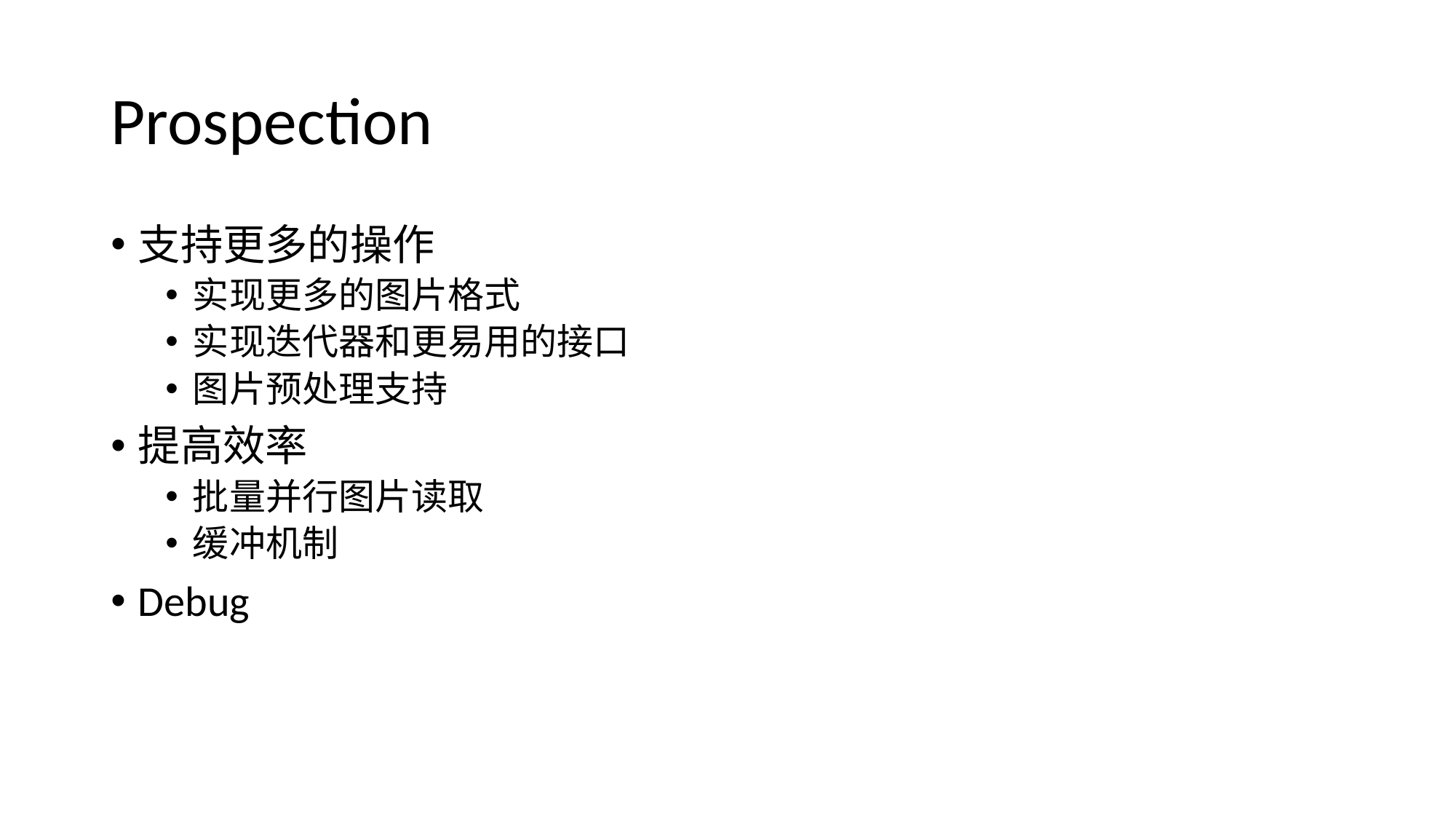

# Prospection
支持更多的操作
实现更多的图片格式
实现迭代器和更易用的接口
图片预处理支持
提高效率
批量并行图片读取
缓冲机制
Debug